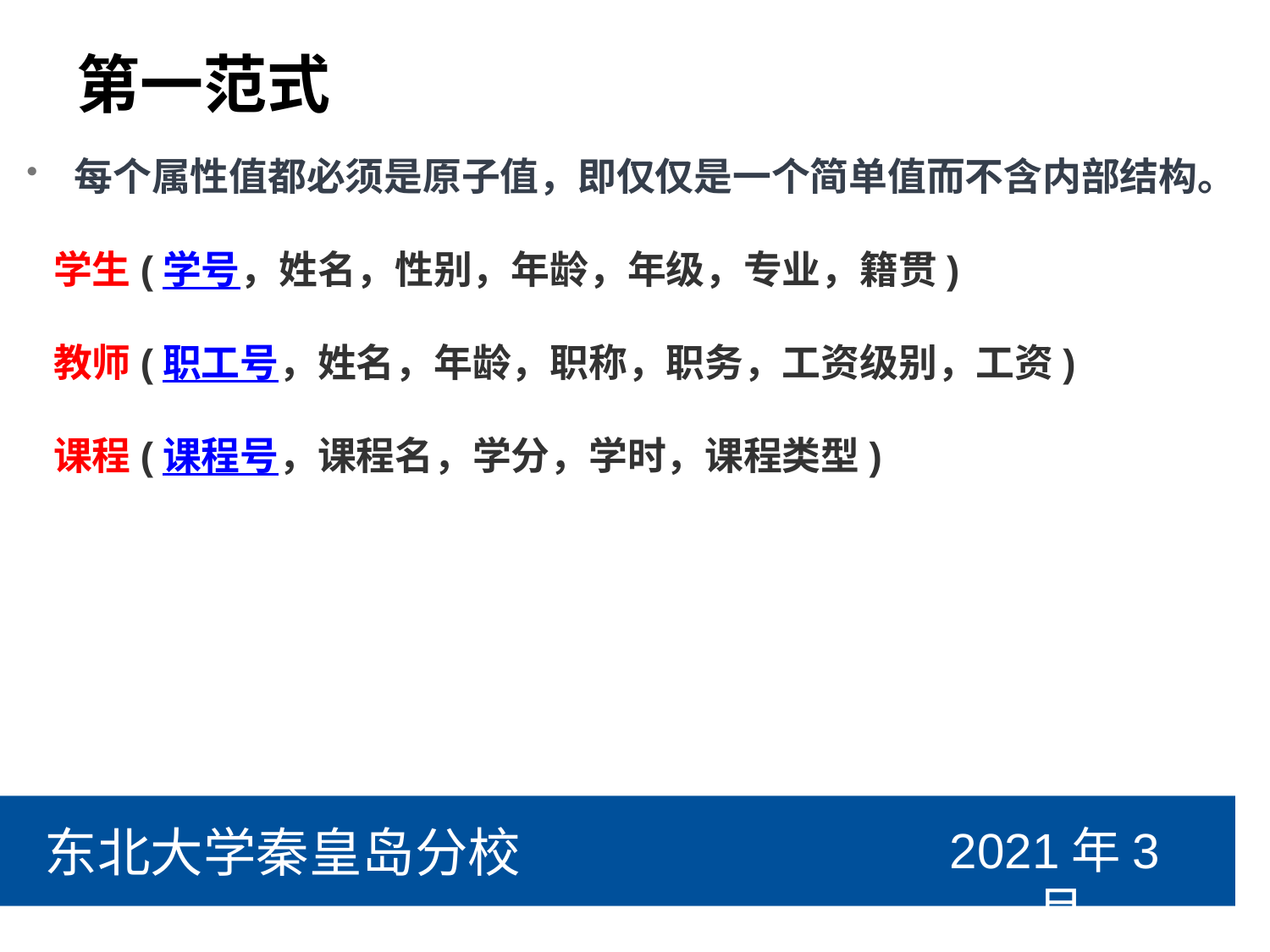

# 第一范式
每个属性值都必须是原子值，即仅仅是一个简单值而不含内部结构。
  学生(学号，姓名，性别，年龄，年级，专业，籍贯)
  教师(职工号，姓名，年龄，职称，职务，工资级别，工资)
  课程(课程号，课程名，学分，学时，课程类型)